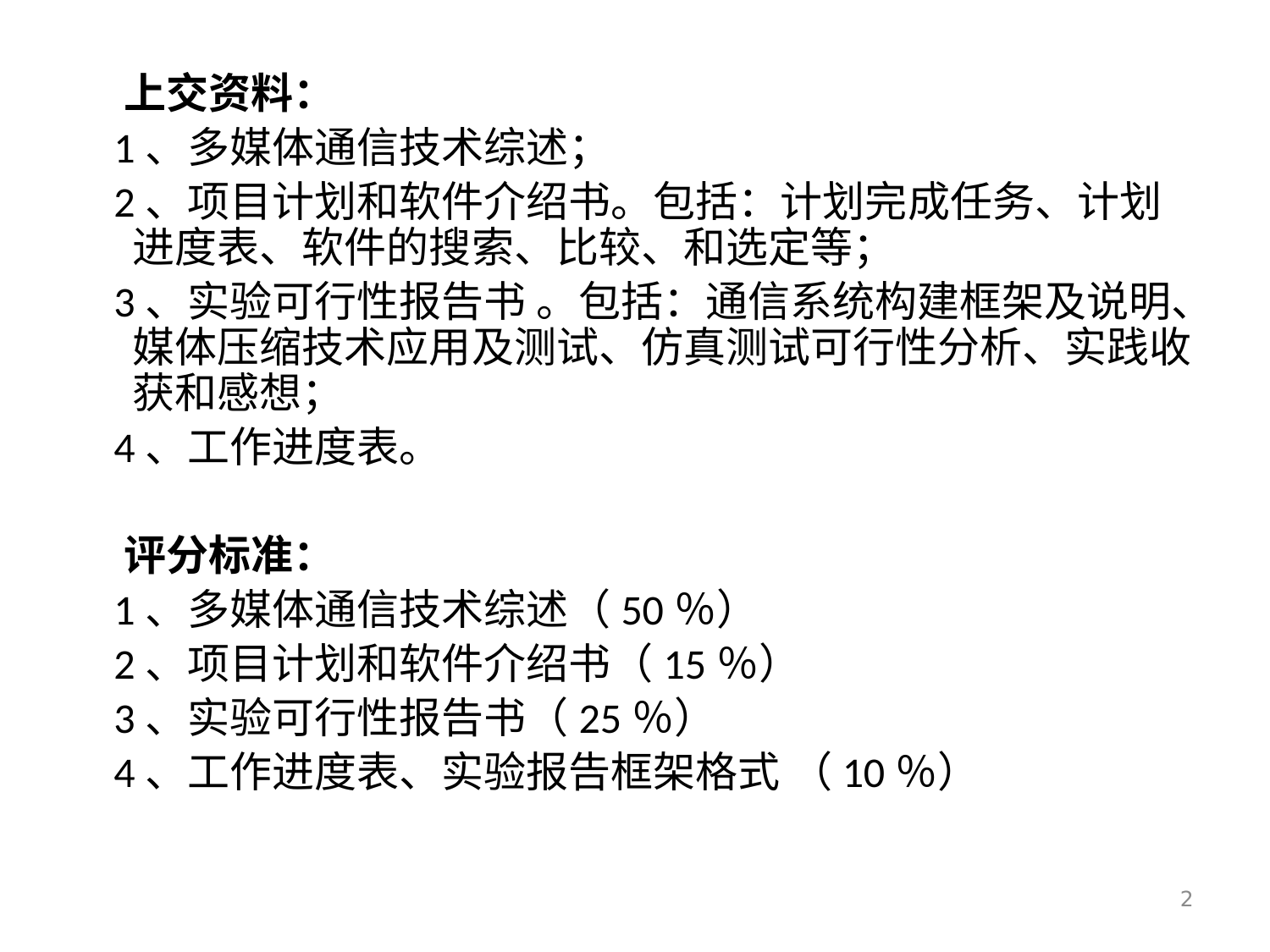

上交资料：
   1、多媒体通信技术综述；
   2、项目计划和软件介绍书。包括：计划完成任务、计划进度表、软件的搜索、比较、和选定等；
   3、实验可行性报告书 。包括：通信系统构建框架及说明、媒体压缩技术应用及测试、仿真测试可行性分析、实践收获和感想；
   4、工作进度表。

   评分标准：
   1、多媒体通信技术综述（50％）
   2、项目计划和软件介绍书（15％）
   3、实验可行性报告书（25％）
   4、工作进度表、实验报告框架格式 （10％）
2